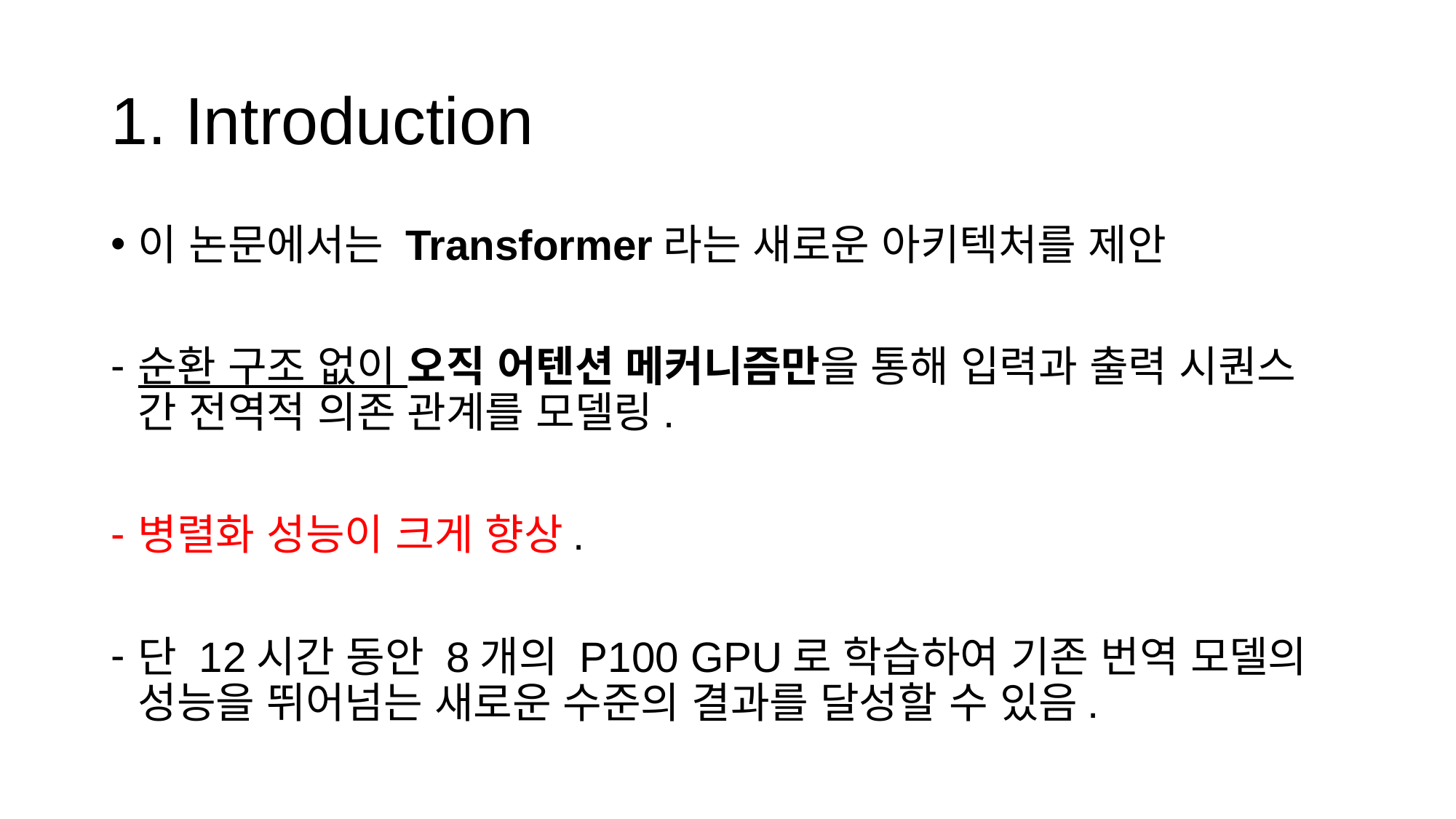

# 1. Introduction
이 논문에서는 Transformer라는 새로운 아키텍처를 제안

순환 구조 없이 오직 어텐션 메커니즘만을 통해 입력과 출력 시퀀스 간 전역적 의존 관계를 모델링.

병렬화 성능이 크게 향상.

단 12시간 동안 8개의 P100 GPU로 학습하여 기존 번역 모델의 성능을 뛰어넘는 새로운 수준의 결과를 달성할 수 있음.